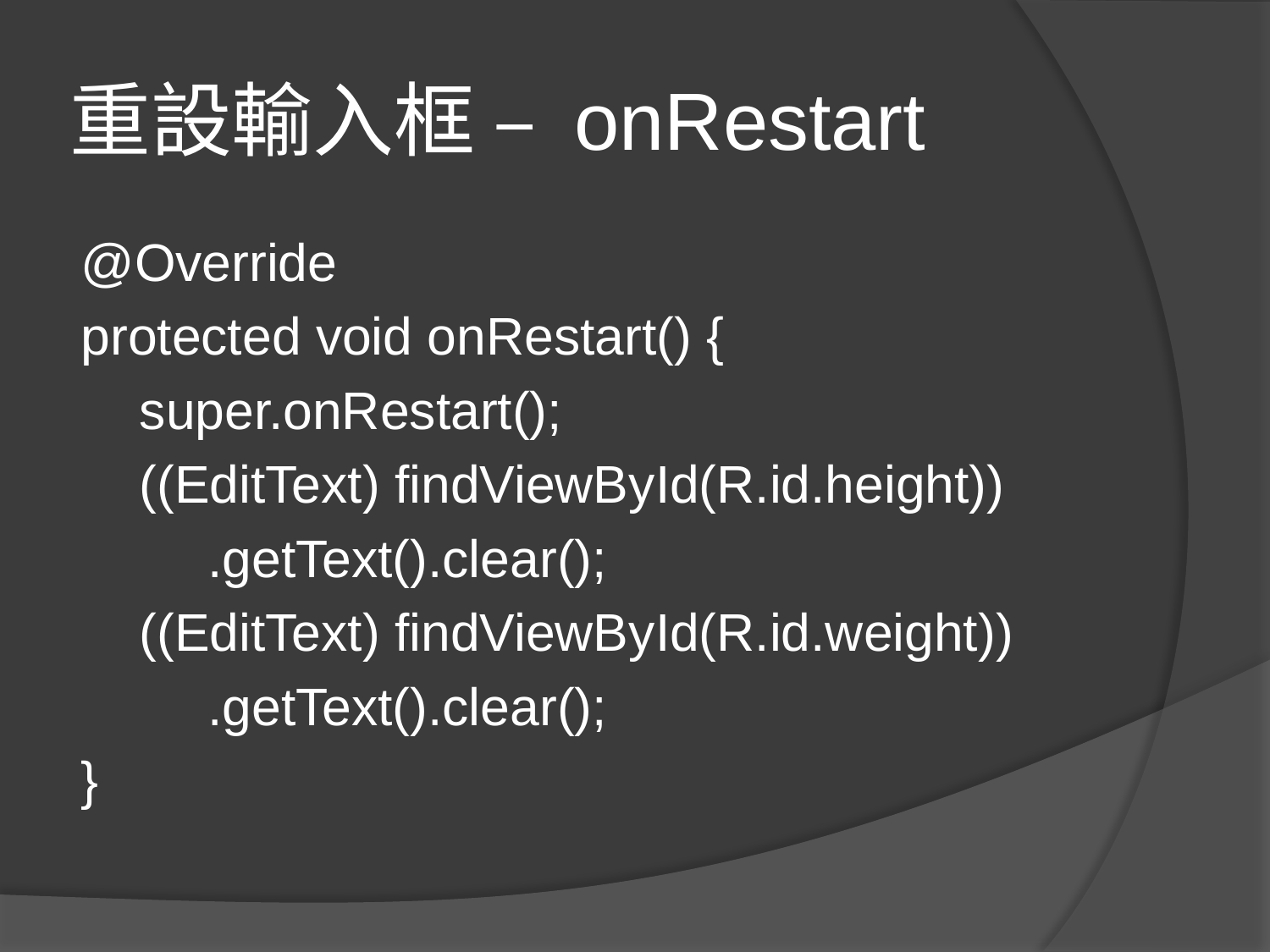

# 重設輸入框 – onRestart
@Override
protected void onRestart() {
    super.onRestart();
    ((EditText) findViewById(R.id.height))
	.getText().clear();
    ((EditText) findViewById(R.id.weight))
	.getText().clear();
}